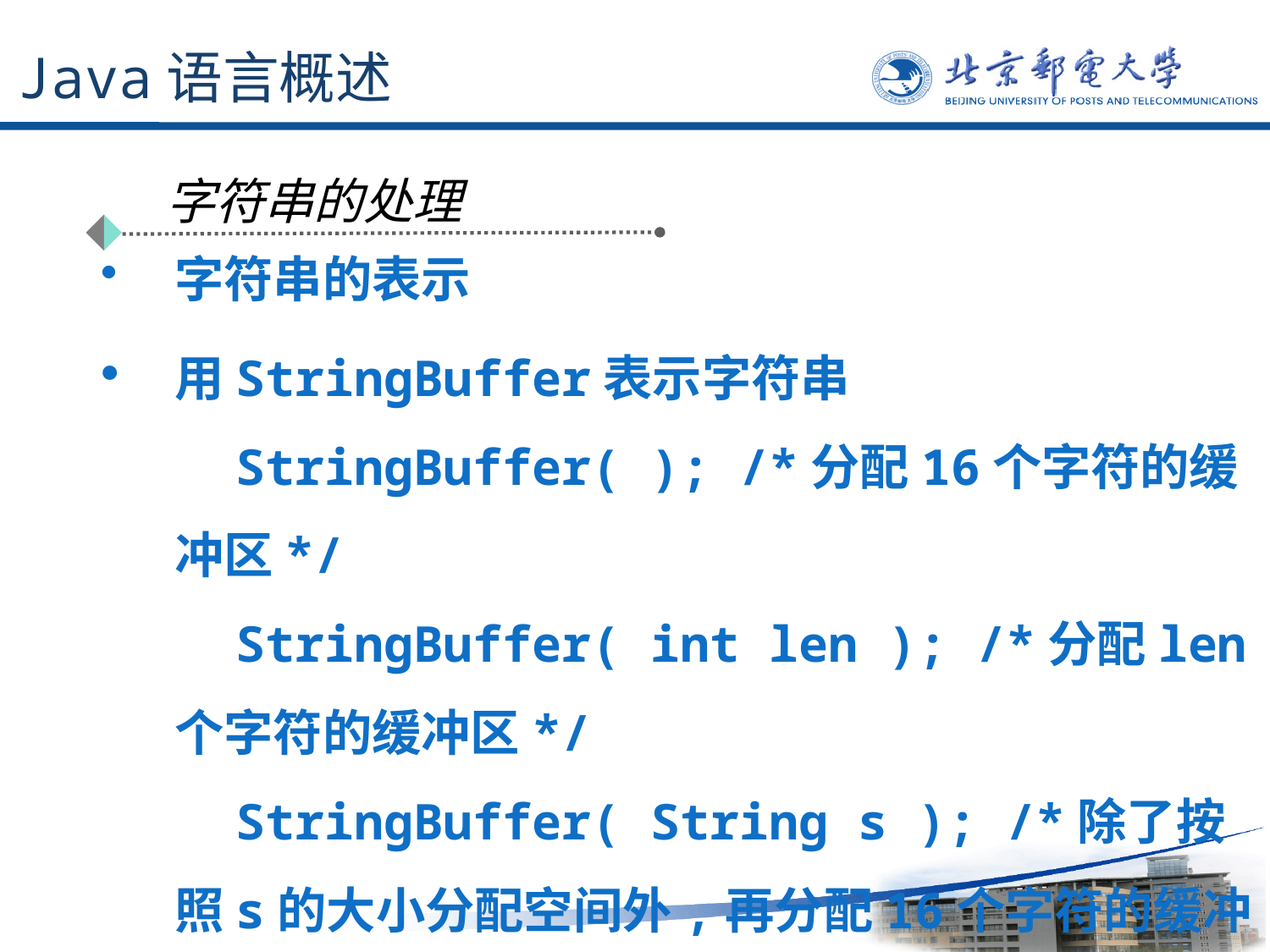

# Java语言概述

字符串的处理

字符串的表示
用StringBuffer表示字符串
　StringBuffer( ); /*分配16个字符的缓冲区*/
　StringBuffer( int len ); /*分配len个字符的缓冲区*/
　StringBuffer( String s ); /*除了按照s的大小分配空间外,再分配16个字符的缓冲区*/